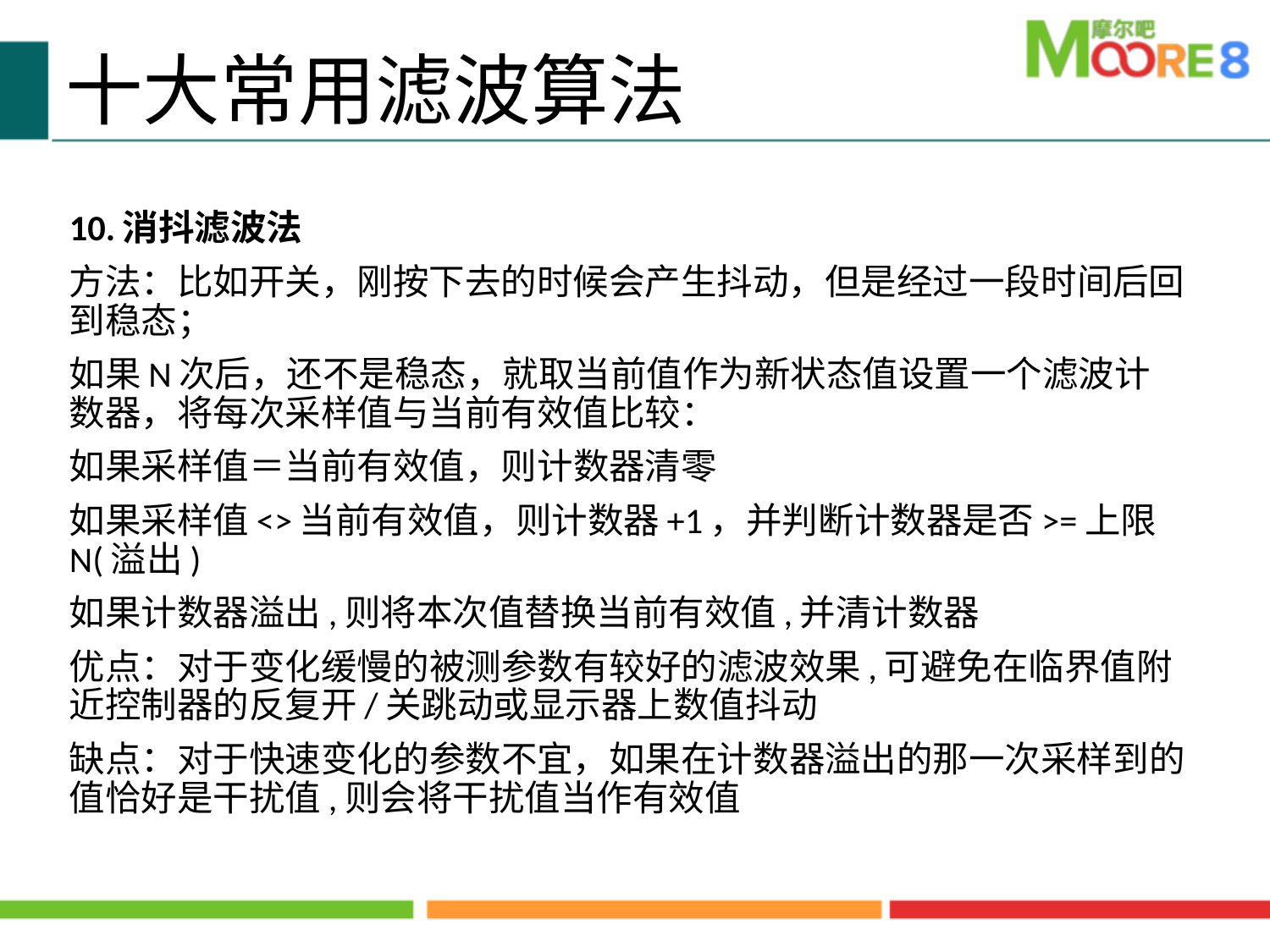

# 十大常用滤波算法
10.消抖滤波法
方法：比如开关，刚按下去的时候会产生抖动，但是经过一段时间后回到稳态；
如果N次后，还不是稳态，就取当前值作为新状态值设置一个滤波计数器，将每次采样值与当前有效值比较：
如果采样值＝当前有效值，则计数器清零
如果采样值<>当前有效值，则计数器+1，并判断计数器是否>=上限N(溢出)
如果计数器溢出,则将本次值替换当前有效值,并清计数器
优点：对于变化缓慢的被测参数有较好的滤波效果,可避免在临界值附近控制器的反复开/关跳动或显示器上数值抖动
缺点：对于快速变化的参数不宜，如果在计数器溢出的那一次采样到的值恰好是干扰值,则会将干扰值当作有效值